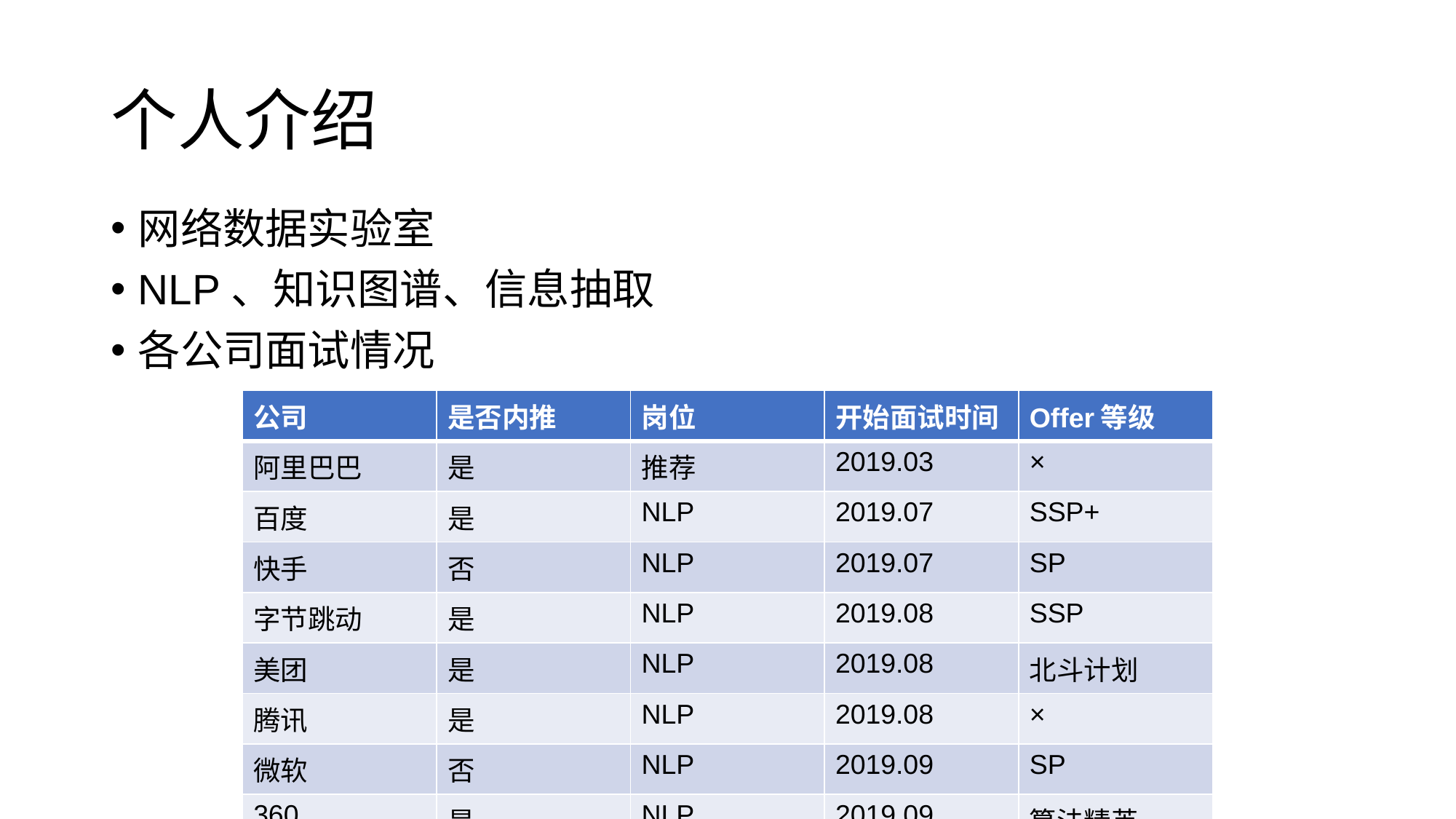

# 个人介绍
网络数据实验室
NLP、知识图谱、信息抽取
各公司面试情况

| 公司 | 是否内推 | 岗位 | 开始面试时间 | Offer等级 |
| --- | --- | --- | --- | --- |
| 阿里巴巴 | 是 | 推荐 | 2019.03 | × |
| 百度 | 是 | NLP | 2019.07 | SSP+ |
| 快手 | 否 | NLP | 2019.07 | SP |
| 字节跳动 | 是 | NLP | 2019.08 | SSP |
| 美团 | 是 | NLP | 2019.08 | 北斗计划 |
| 腾讯 | 是 | NLP | 2019.08 | × |
| 微软 | 否 | NLP | 2019.09 | SP |
| 360 | 是 | NLP | 2019.09 | 算法精英 |